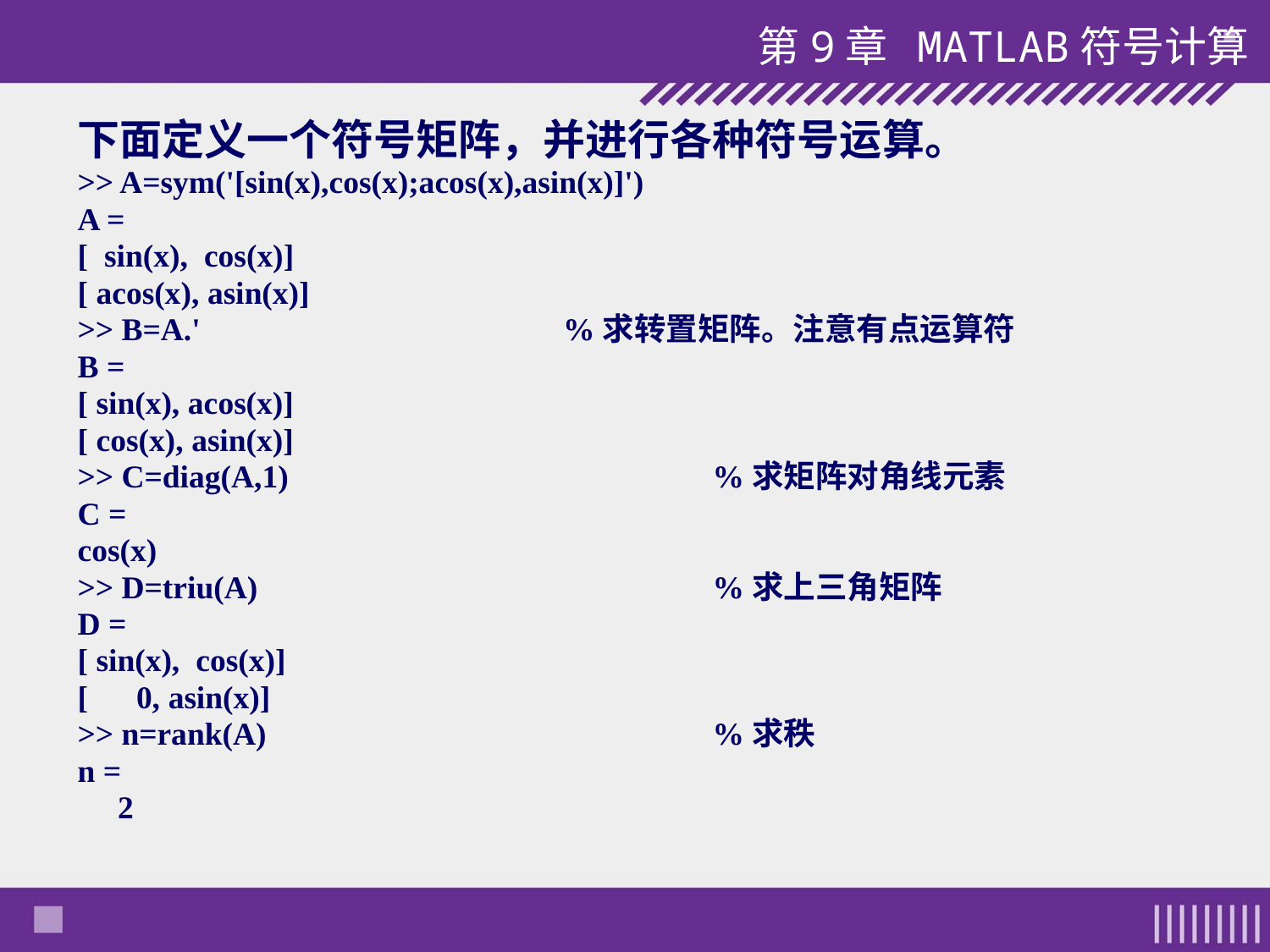

第9章  MATLAB符号计算
下面定义一个符号矩阵，并进行各种符号运算。
>> A=sym('[sin(x),cos(x);acos(x),asin(x)]')
A =
[  sin(x),  cos(x)]
[ acos(x), asin(x)]
>> B=A.'                     	             %求转置矩阵。注意有点运算符
B =
[ sin(x), acos(x)]
[ cos(x), asin(x)]
>> C=diag(A,1)                       		%求矩阵对角线元素
C =
cos(x)
>> D=triu(A)                         		%求上三角矩阵
D =
[ sin(x),  cos(x)]
[      0, asin(x)]
>> n=rank(A)                         		%求秩
n =
     2